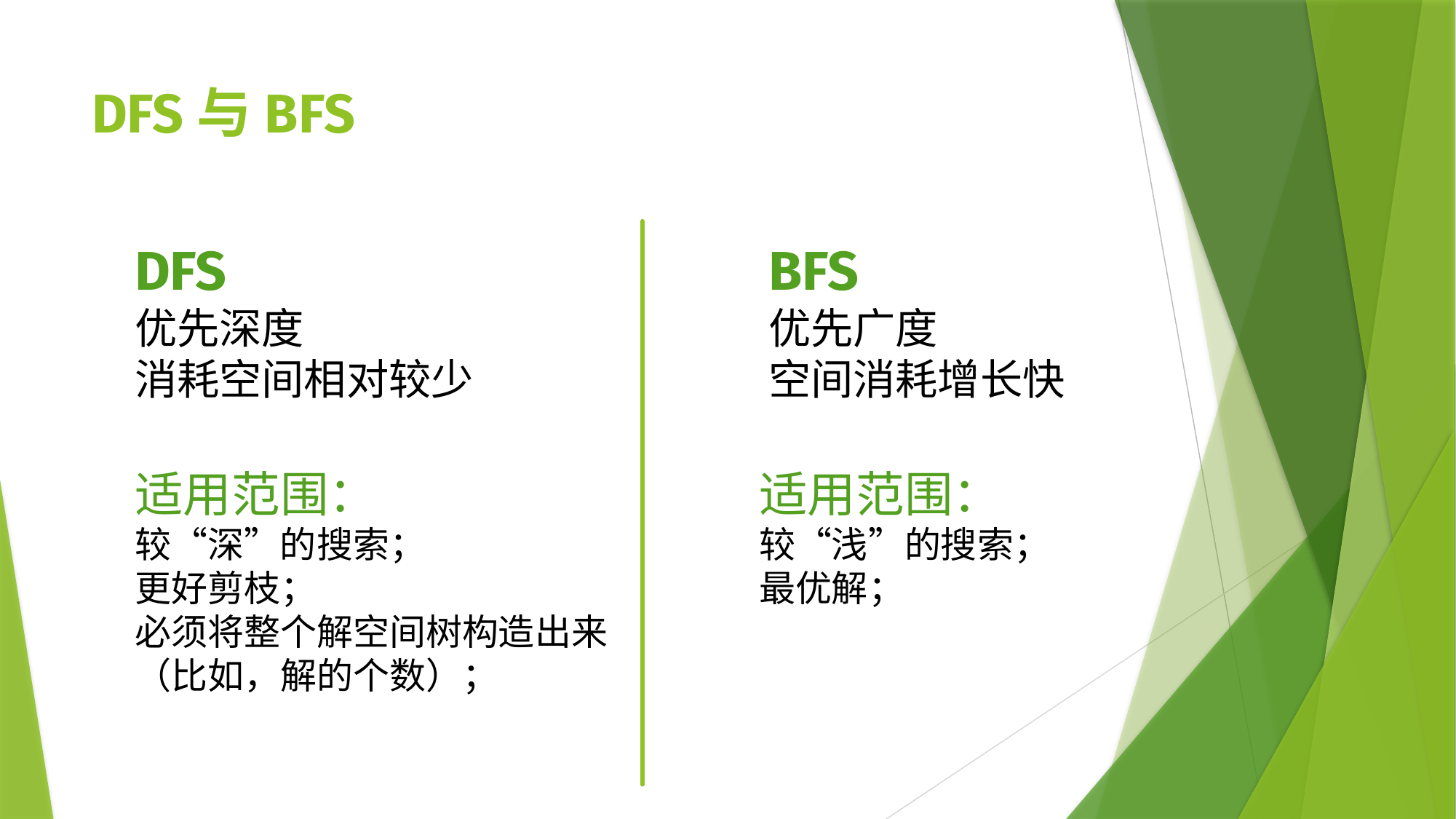

# DFS与BFS
DFS
优先深度
消耗空间相对较少
BFS
优先广度
空间消耗增长快
适用范围：
较“深”的搜索；
更好剪枝；
必须将整个解空间树构造出来（比如，解的个数）；
适用范围：
较“浅”的搜索；
最优解；